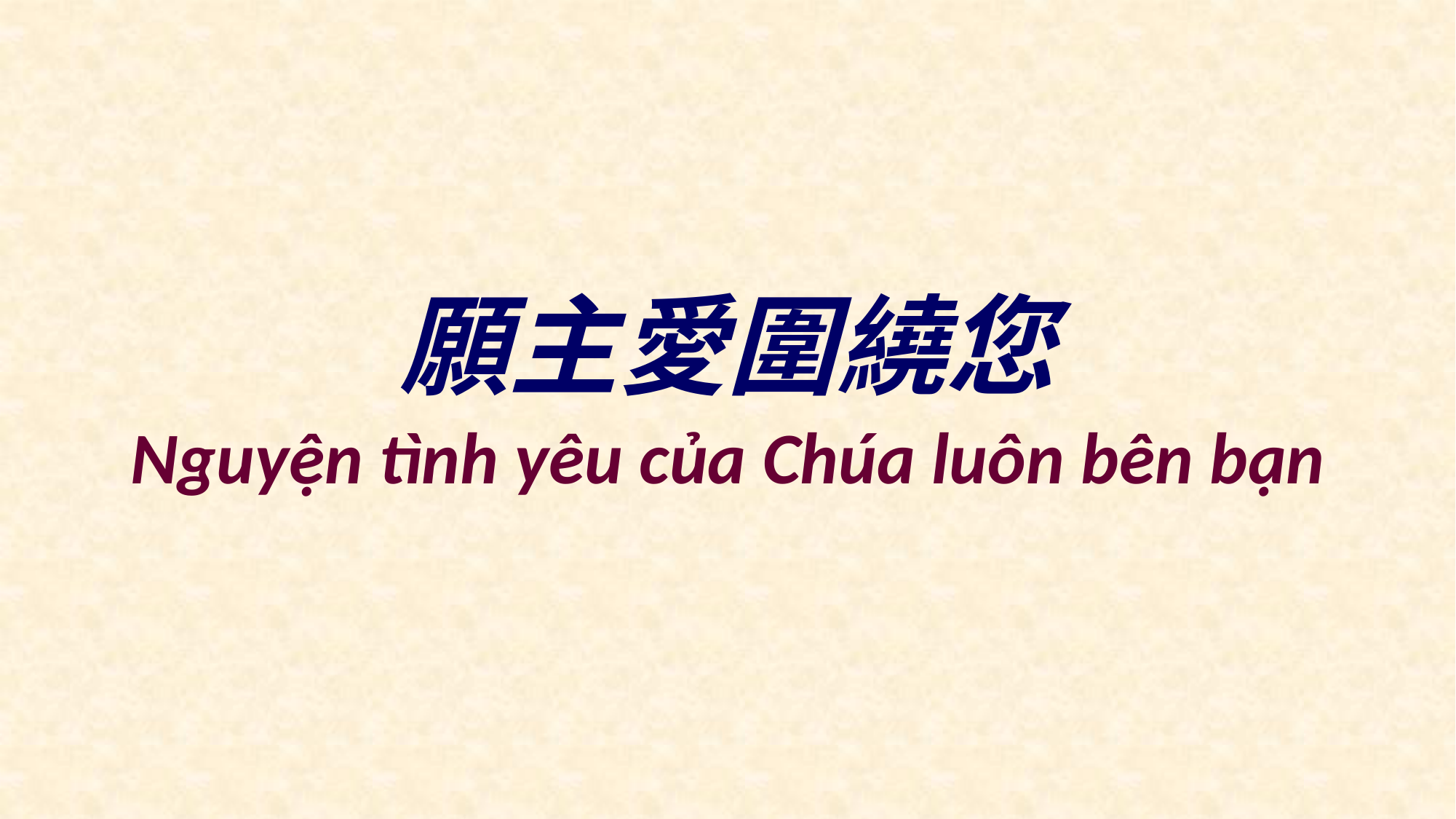

# 願主愛圍繞您
Nguyện tình yêu của Chúa luôn bên bạn